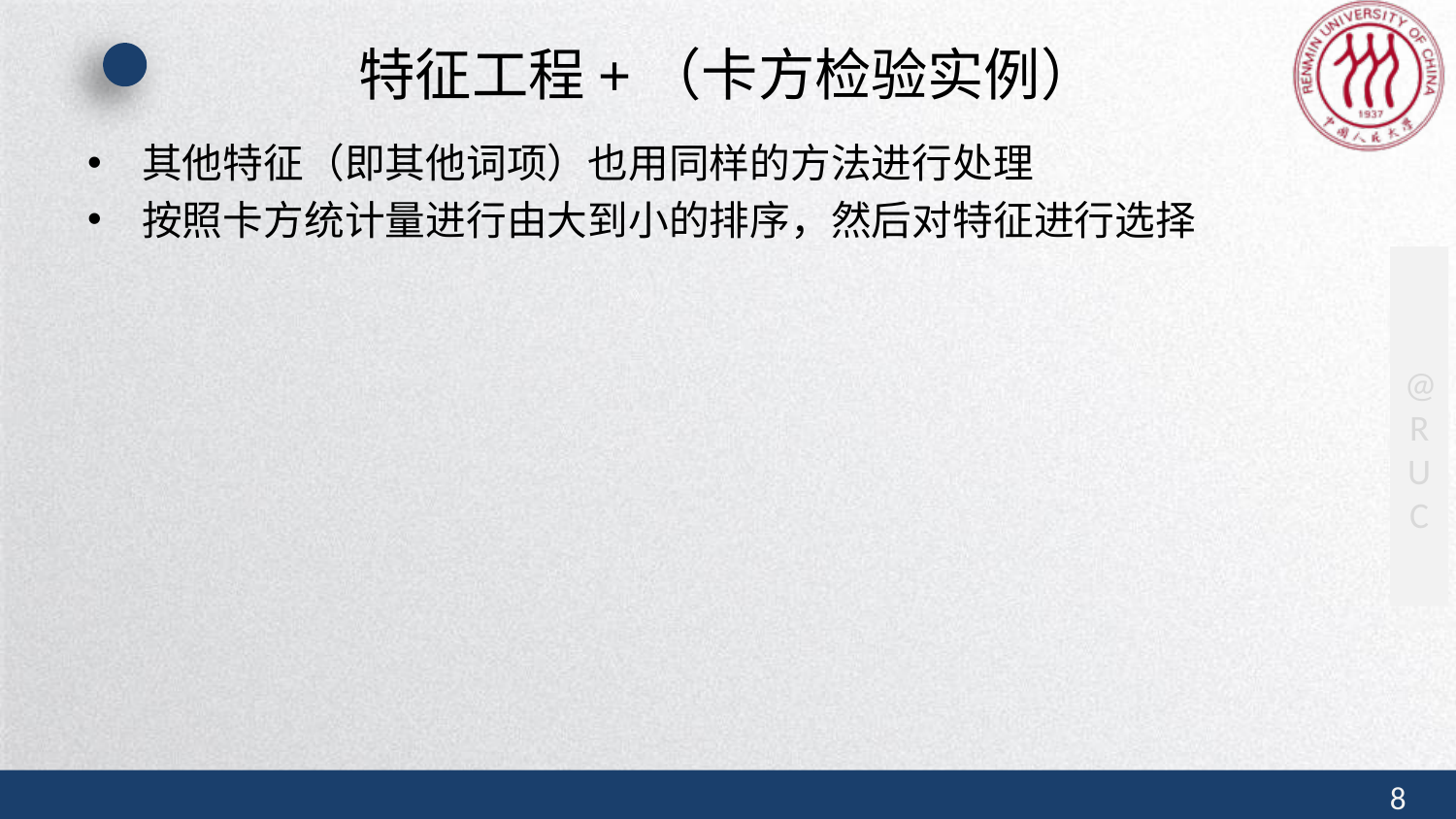

# 特征工程+（卡方检验实例）
其他特征（即其他词项）也用同样的方法进行处理
按照卡方统计量进行由大到小的排序，然后对特征进行选择